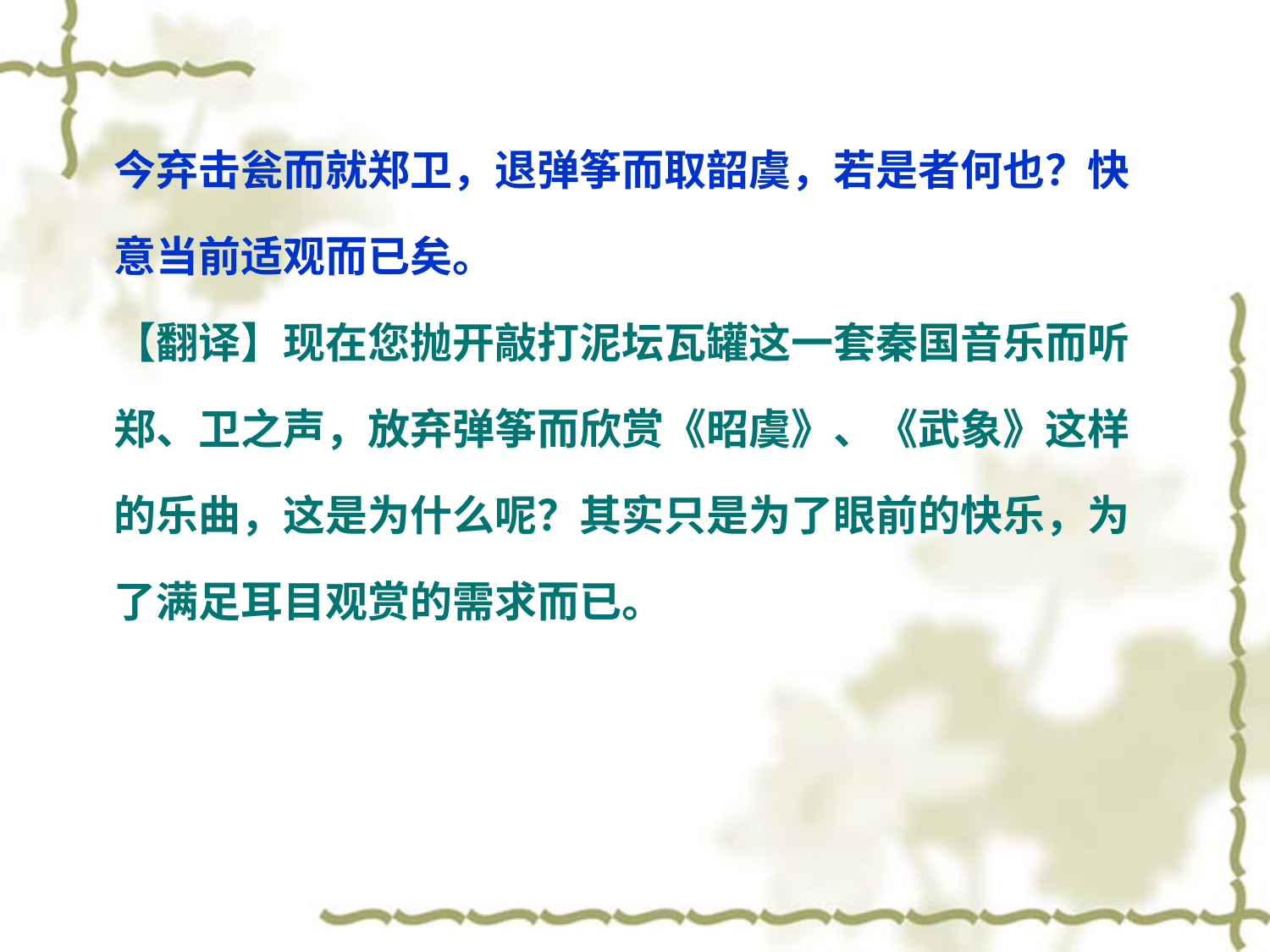

今弃击瓮而就郑卫，退弹筝而取韶虞，若是者何也？快意当前适观而已矣。
【翻译】现在您抛开敲打泥坛瓦罐这一套秦国音乐而听郑、卫之声，放弃弹筝而欣赏《昭虞》、《武象》这样的乐曲，这是为什么呢？其实只是为了眼前的快乐，为了满足耳目观赏的需求而已。